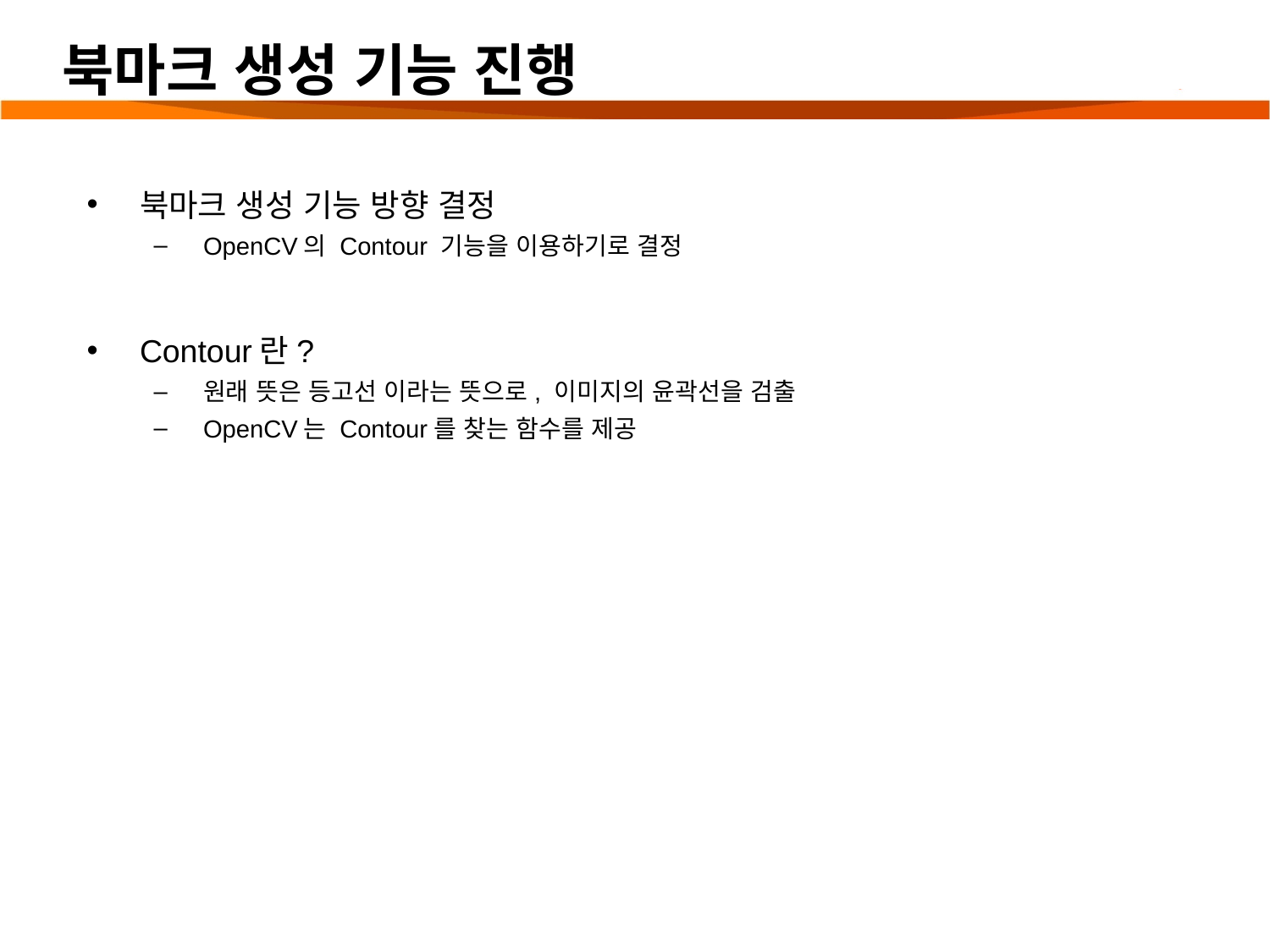

# 북마크 생성 기능 진행
북마크 생성 기능 방향 결정
OpenCV의 Contour 기능을 이용하기로 결정

Contour란?
원래 뜻은 등고선 이라는 뜻으로, 이미지의 윤곽선을 검출
OpenCV는 Contour를 찾는 함수를 제공